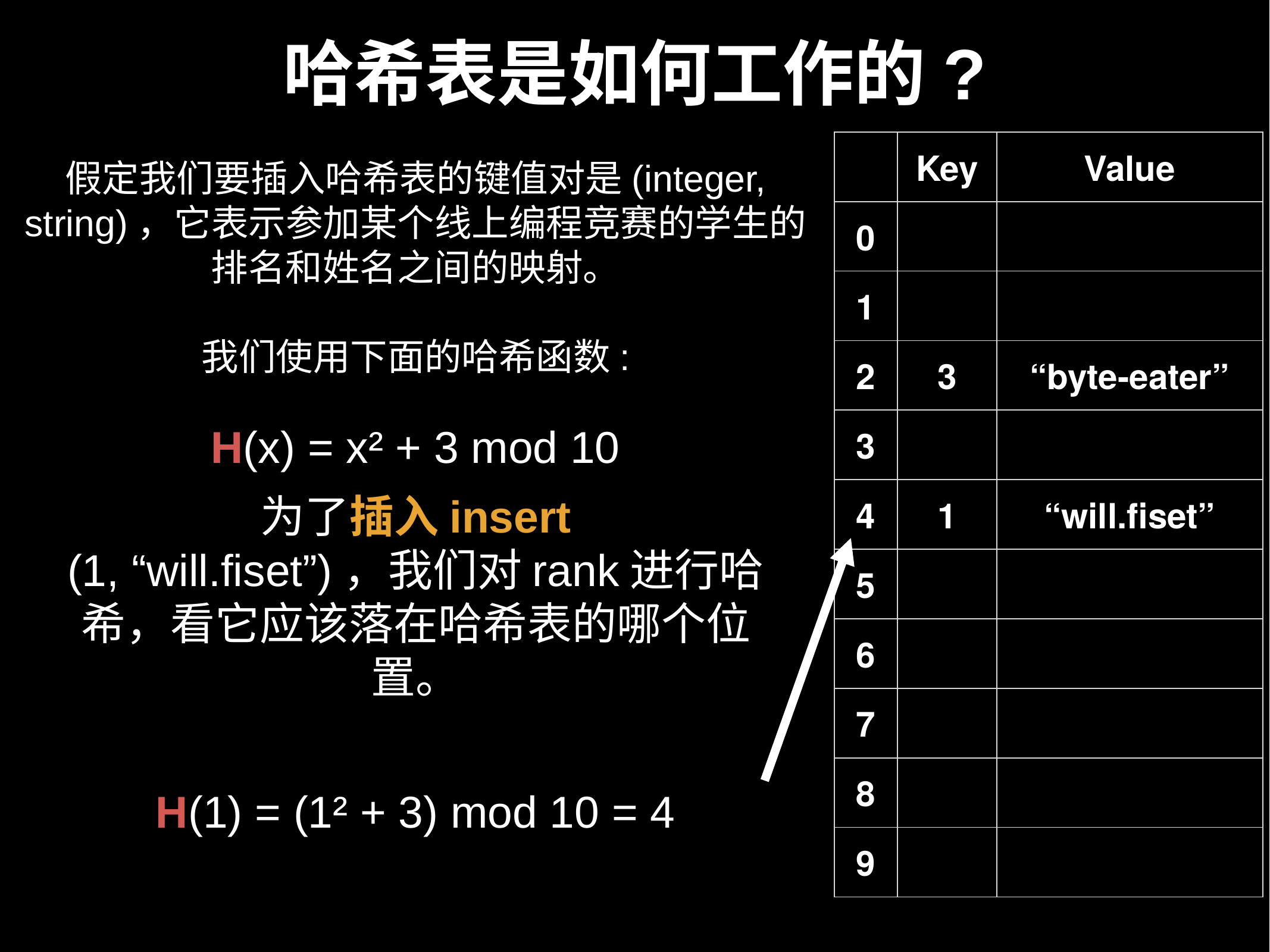

# 哈希表是如何工作的?
|  | Key | Value |
| --- | --- | --- |
| 0 |  |  |
| 1 |  |  |
| 2 | 3 | “byte-eater” |
| 3 |  |  |
| 4 | 1 | “will.fiset” |
| 5 |  |  |
| 6 |  |  |
| 7 |  |  |
| 8 |  |  |
| 9 |  |  |
假定我们要插入哈希表的键值对是(integer, string)，它表示参加某个线上编程竞赛的学生的排名和姓名之间的映射。

我们使用下面的哈希函数:
H(x) = x² + 3 mod 10
为了插入insert
(1, “will.fiset”)，我们对rank进行哈希，看它应该落在哈希表的哪个位置。

H(1) = (1² + 3) mod 10 = 4